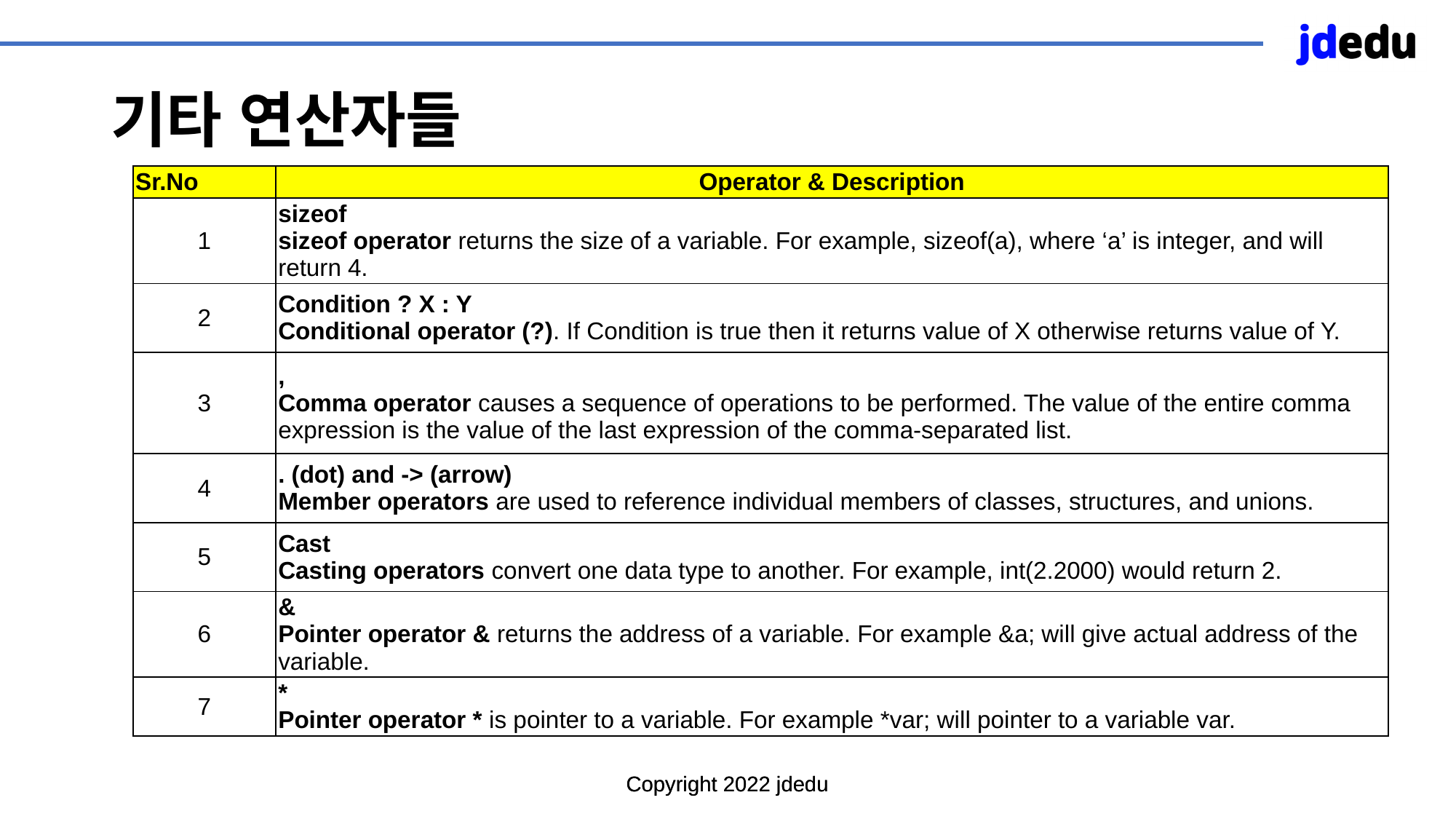

# 기타 연산자들
| Sr.No | Operator & Description |
| --- | --- |
| 1 | sizeof sizeof operator returns the size of a variable. For example, sizeof(a), where ‘a’ is integer, and will return 4. |
| 2 | Condition ? X : Y Conditional operator (?). If Condition is true then it returns value of X otherwise returns value of Y. |
| 3 | , Comma operator causes a sequence of operations to be performed. The value of the entire comma expression is the value of the last expression of the comma-separated list. |
| 4 | . (dot) and -> (arrow) Member operators are used to reference individual members of classes, structures, and unions. |
| 5 | Cast Casting operators convert one data type to another. For example, int(2.2000) would return 2. |
| 6 | & Pointer operator & returns the address of a variable. For example &a; will give actual address of the variable. |
| 7 | \* Pointer operator \* is pointer to a variable. For example \*var; will pointer to a variable var. |